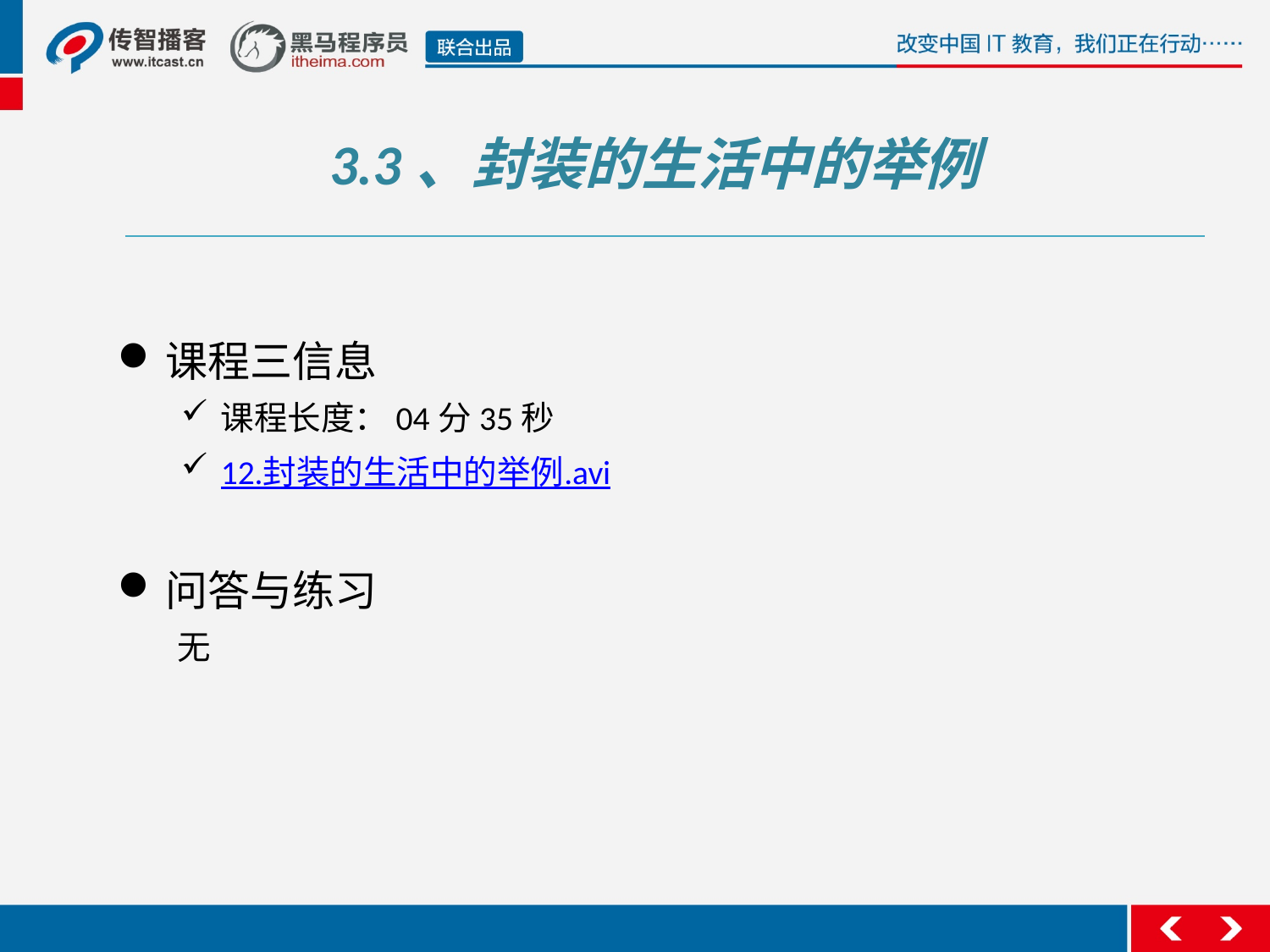

3.3、封装的生活中的举例

课程三信息
课程长度：04分35秒
12.封装的生活中的举例.avi

问答与练习
       无